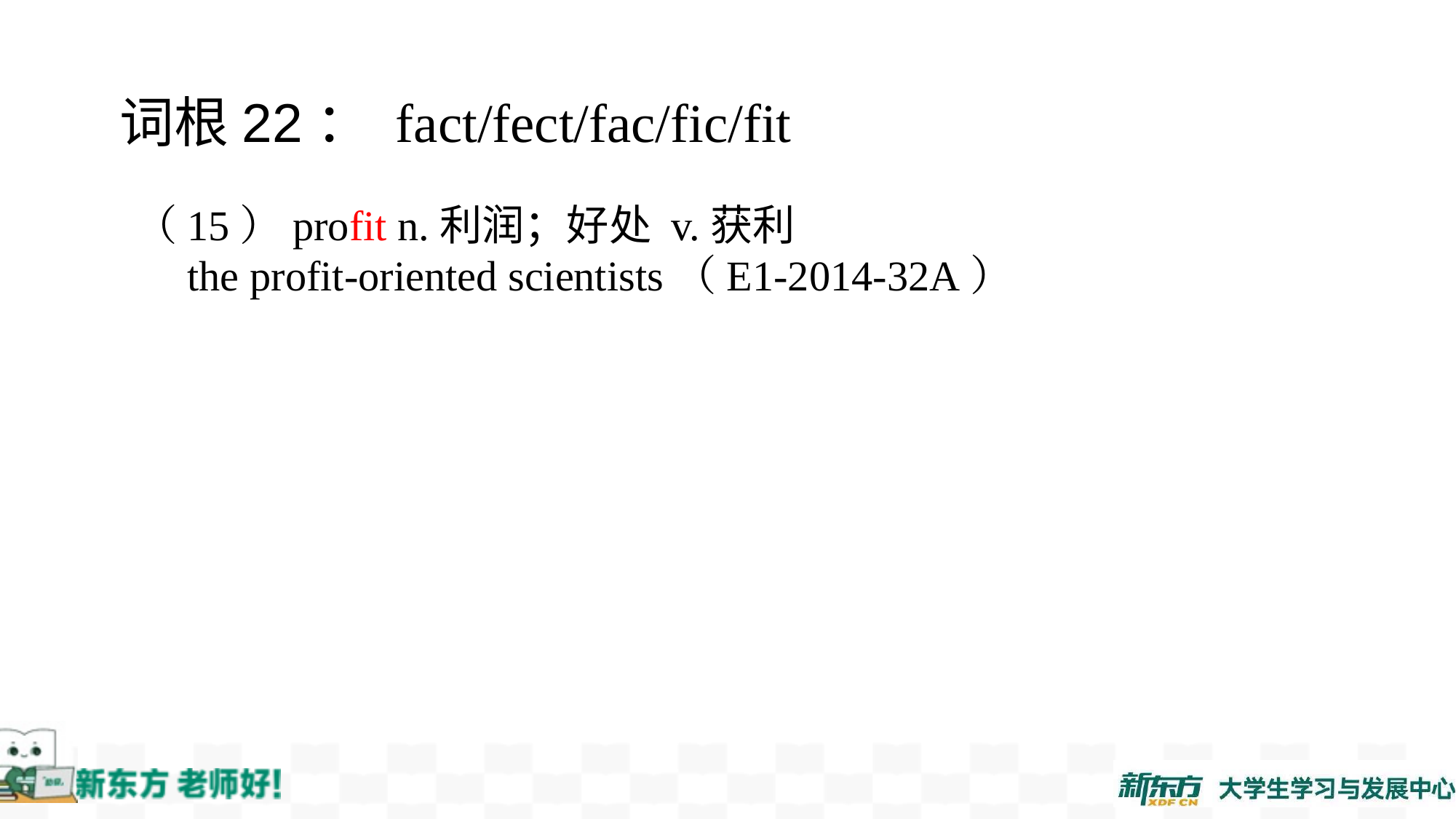

词根22： fact/fect/fac/fic/fit
（15）profit n.利润；好处 v.获利
     the profit-oriented scientists（E1-2014-32A）